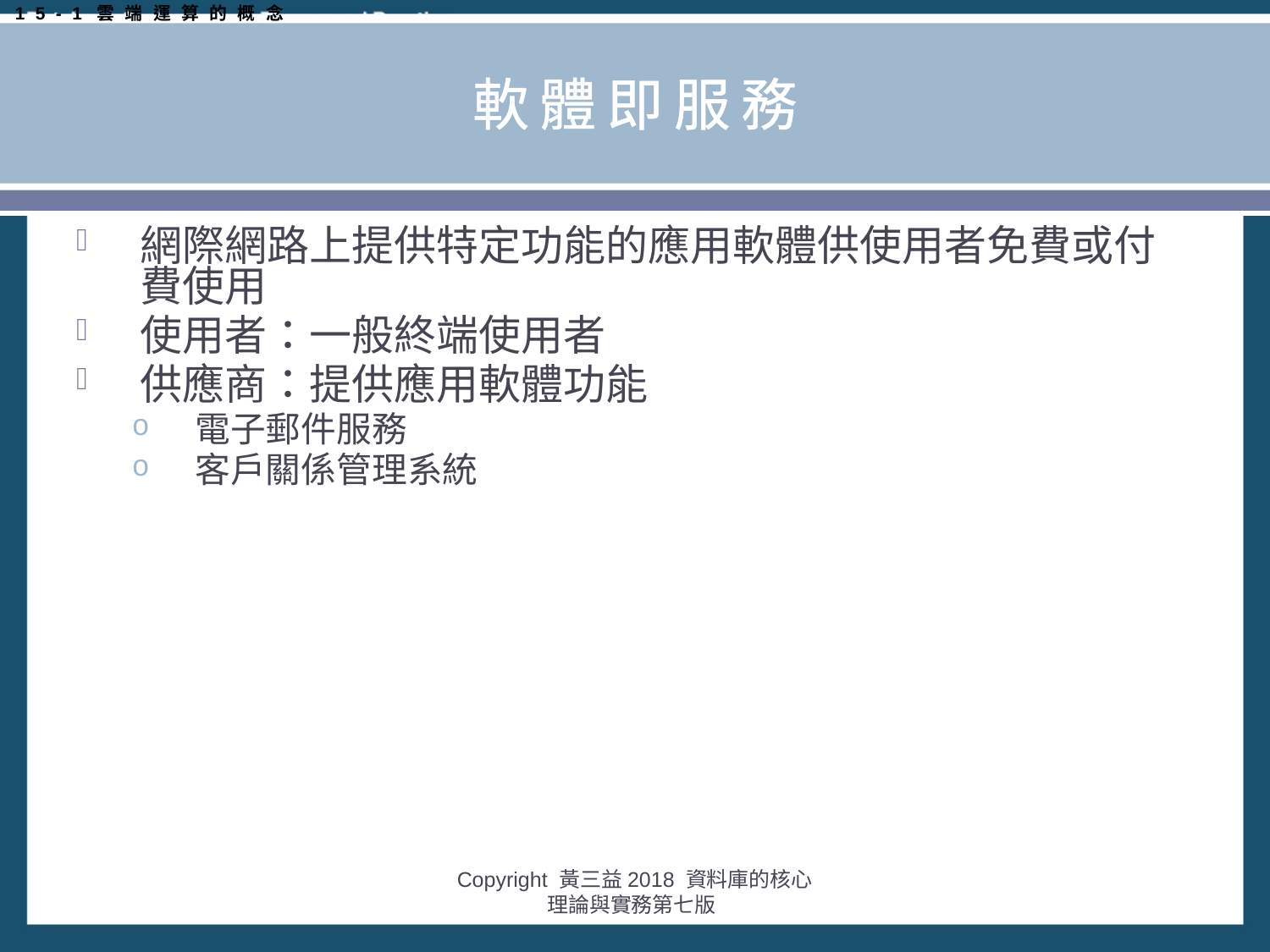

15-1雲端運算的概念
# 軟體即服務
網際網路上提供特定功能的應用軟體供使用者免費或付費使用
使用者：一般終端使用者
供應商：提供應用軟體功能
電子郵件服務
客戶關係管理系統

Copyright 黃三益2018 資料庫的核心理論與實務第七版